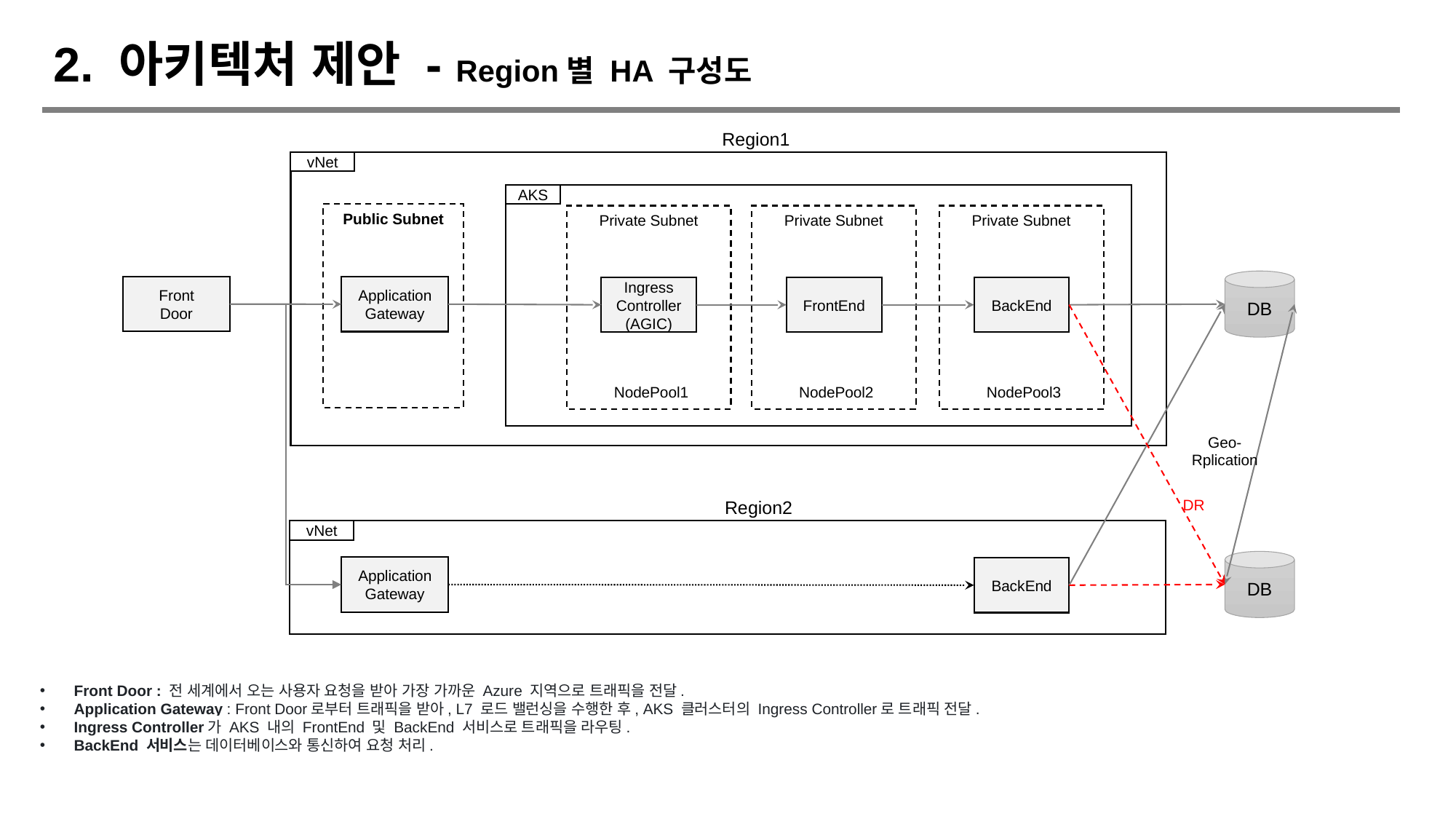

# 2. 아키텍처 제안 - Region별 HA 구성도
Region1

vNet

AKS

Public Subnet

Private Subnet

Private Subnet

Private Subnet
DB
Front
Door
Application
Gateway
Ingress
Controller
(AGIC)
FrontEnd
BackEnd
NodePool1
NodePool2
NodePool3
Geo-
Rplication
Region2
DR

vNet
DB
Application
Gateway
BackEnd
Front Door : 전 세계에서 오는 사용자 요청을 받아 가장 가까운 Azure 지역으로 트래픽을 전달.
Application Gateway : Front Door로부터 트래픽을 받아, L7 로드 밸런싱을 수행한 후, AKS 클러스터의 Ingress Controller로 트래픽 전달.
Ingress Controller가 AKS 내의 FrontEnd 및 BackEnd 서비스로 트래픽을 라우팅.
BackEnd 서비스는 데이터베이스와 통신하여 요청 처리.